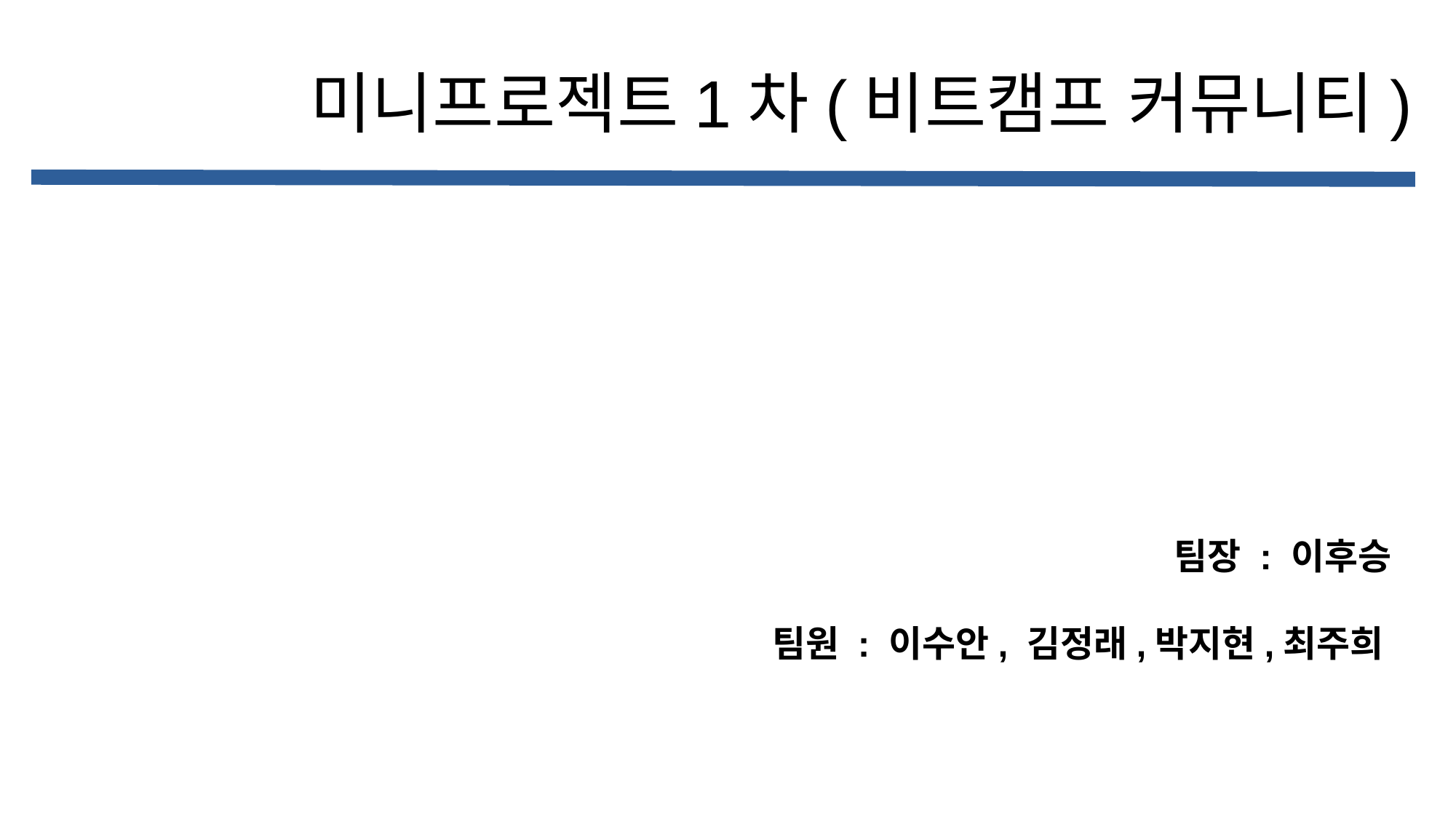

# 미니프로젝트1차(비트캠프 커뮤니티)
팀장 : 이후승
팀원 : 이수안, 김정래,박지현,최주희